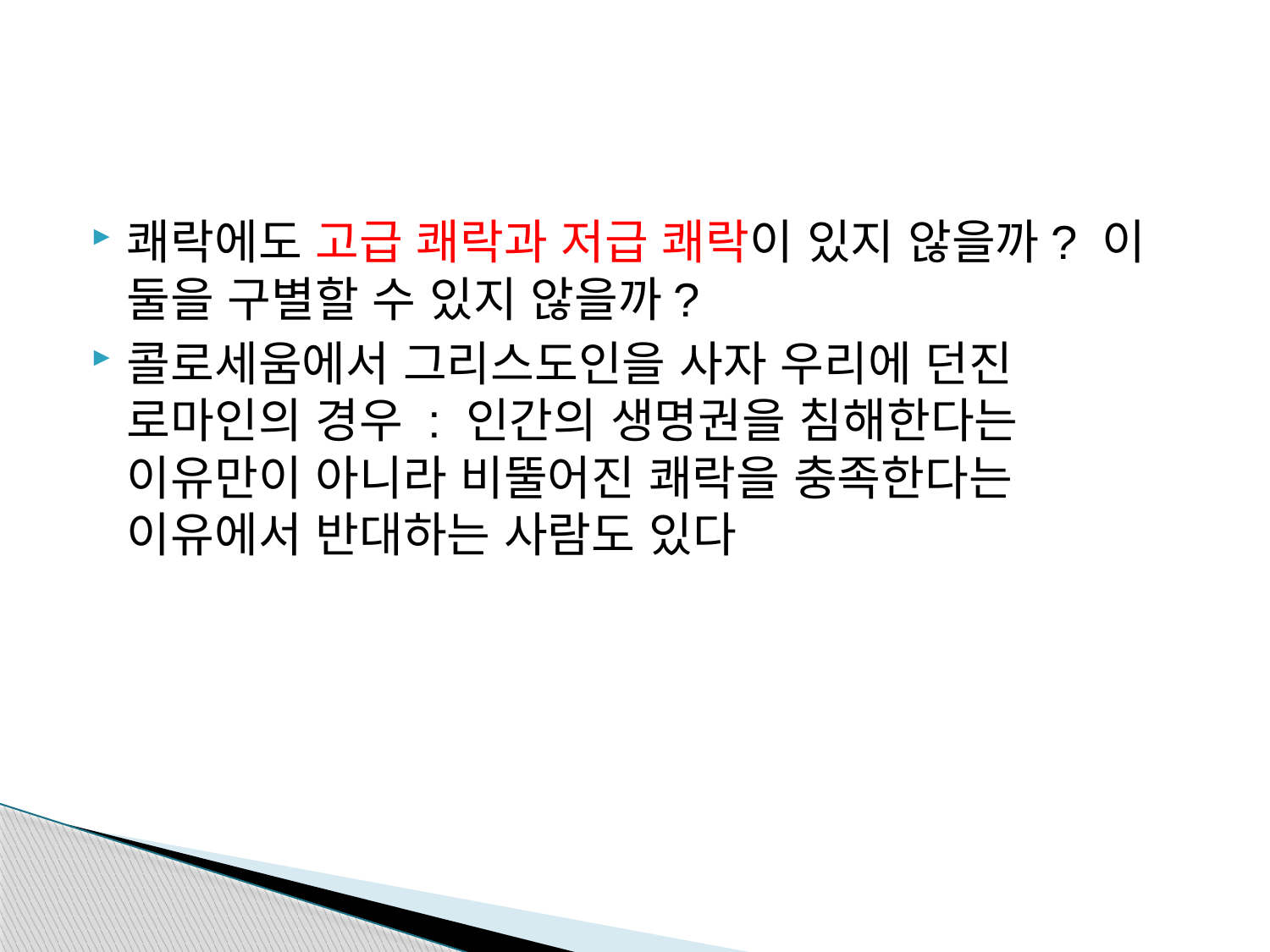

#
쾌락에도 고급 쾌락과 저급 쾌락이 있지 않을까? 이 둘을 구별할 수 있지 않을까?
콜로세움에서 그리스도인을 사자 우리에 던진 로마인의 경우 : 인간의 생명권을 침해한다는 이유만이 아니라 비뚤어진 쾌락을 충족한다는 이유에서 반대하는 사람도 있다